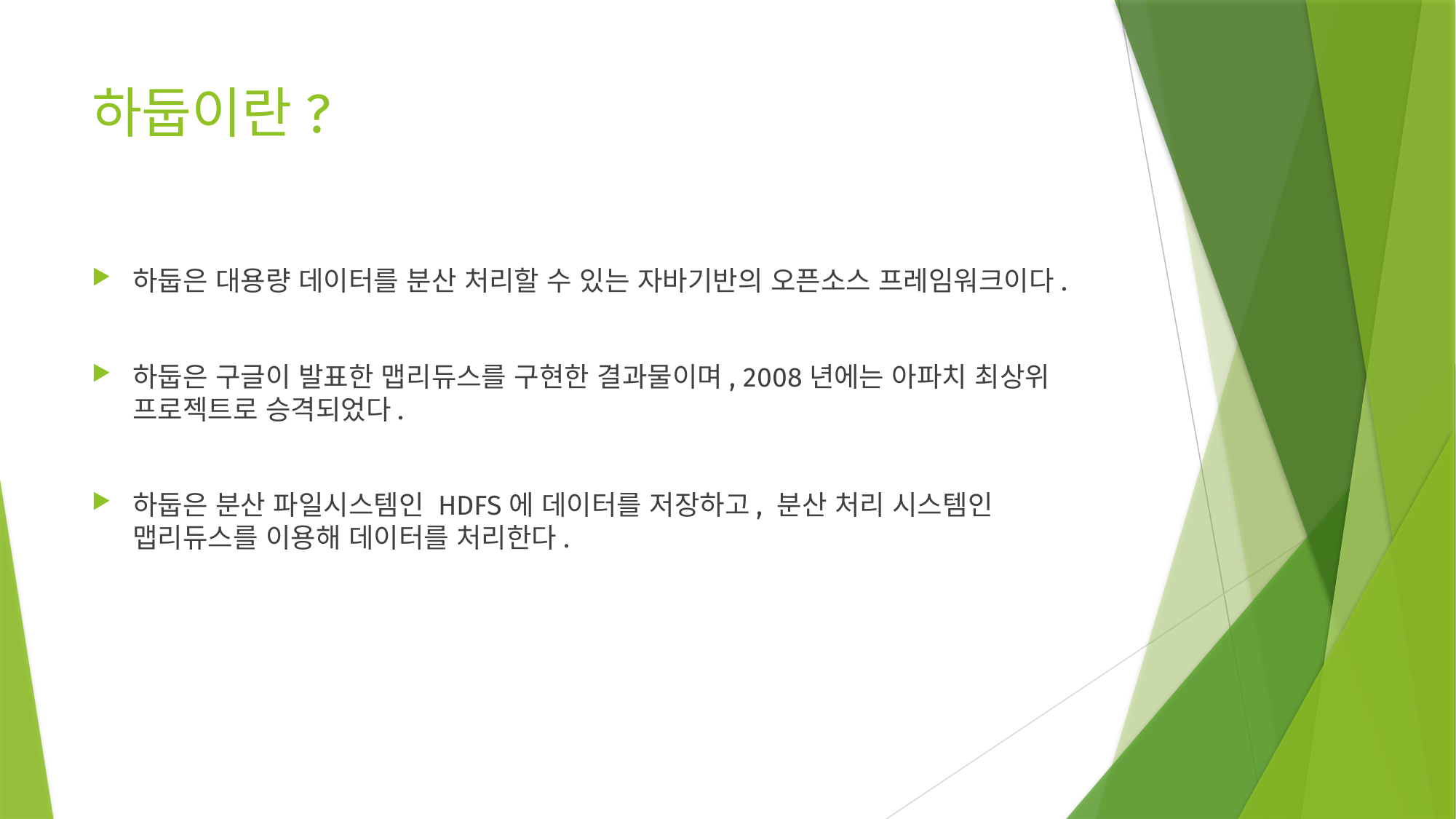

# 하둡이란?
하둡은 대용량 데이터를 분산 처리할 수 있는 자바기반의 오픈소스 프레임워크이다.

하둡은 구글이 발표한 맵리듀스를 구현한 결과물이며, 2008년에는 아파치 최상위 프로젝트로 승격되었다.

하둡은 분산 파일시스템인 HDFS에 데이터를 저장하고, 분산 처리 시스템인 맵리듀스를 이용해 데이터를 처리한다.